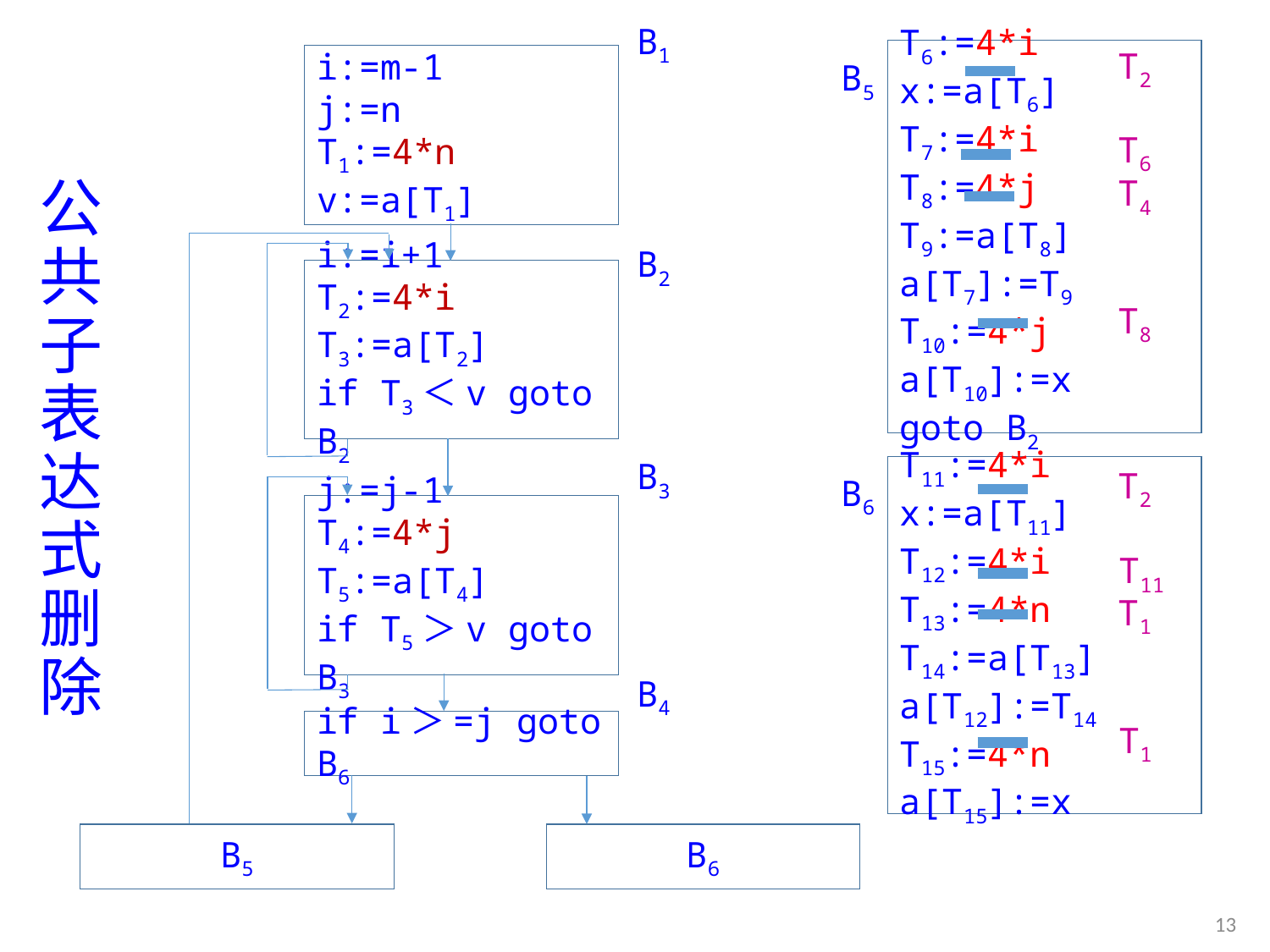

B1
i:=m-1
j:=n
T1:=4*n
v:=a[T1]
B2
i:=i+1
T2:=4*i
T3:=a[T2]
if T3＜v goto B2
B3
j:=j-1
T4:=4*j
T5:=a[T4]
if T5＞v goto B3
B4
if i＞=j goto B6
B5
B6
T6:=4*i
x:=a[T6]
T7:=4*i
T8:=4*j
T9:=a[T8]
a[T7]:=T9
T10:=4*j
a[T10]:=x
goto B2
B5
T11:=4*i
x:=a[T11]
T12:=4*i
T13:=4*n
T14:=a[T13]
a[T12]:=T14
T15:=4*n
a[T15]:=x
B6
T2
T6
T4
T8
T2
T11
T1
T1
# 公共子表达式删除
13